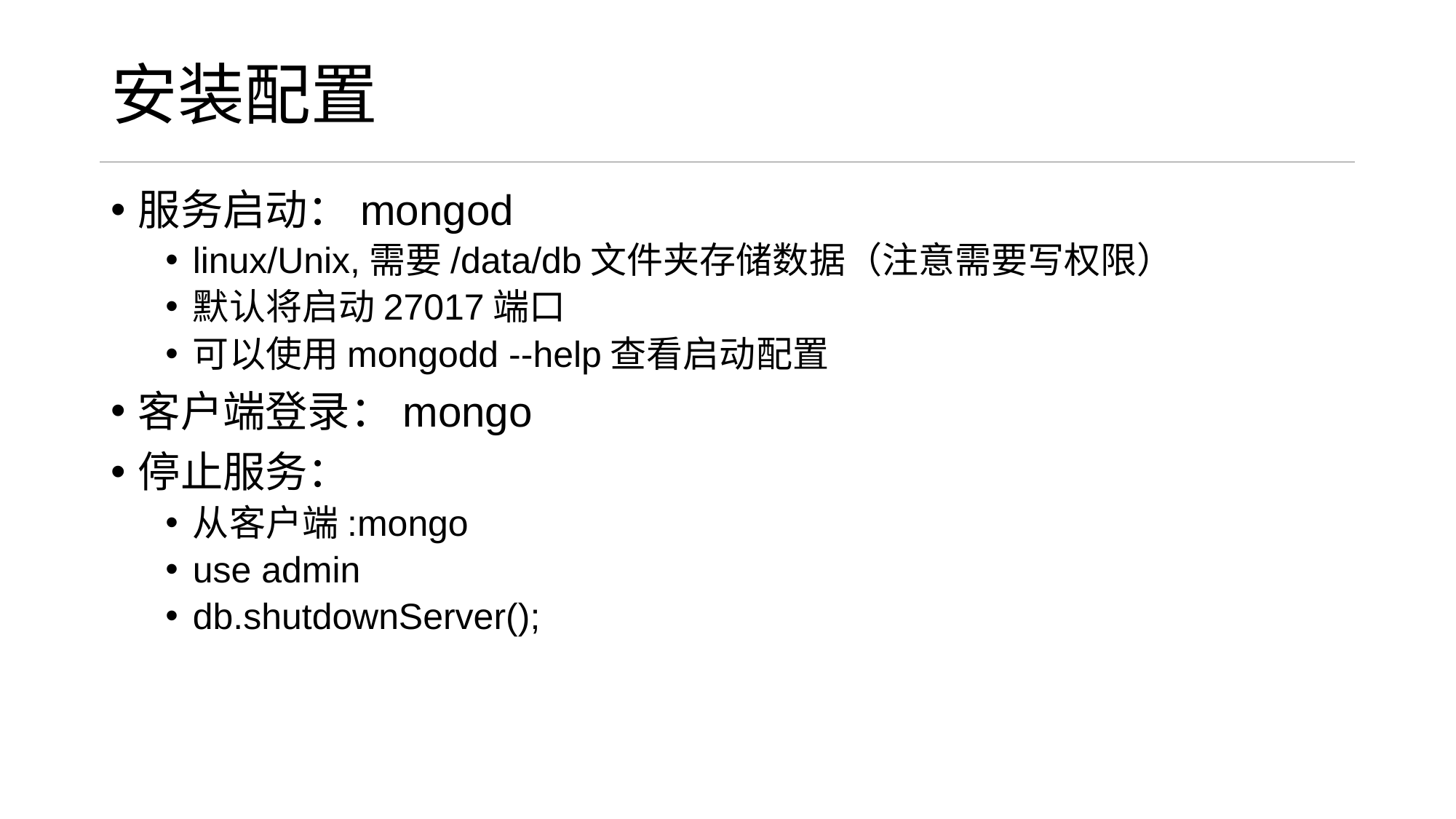

# 安装配置
服务启动：mongod
linux/Unix,需要/data/db文件夹存储数据（注意需要写权限）
默认将启动27017端口
可以使用mongodd --help查看启动配置
客户端登录：mongo
停止服务：
从客户端:mongo
use admin
db.shutdownServer();